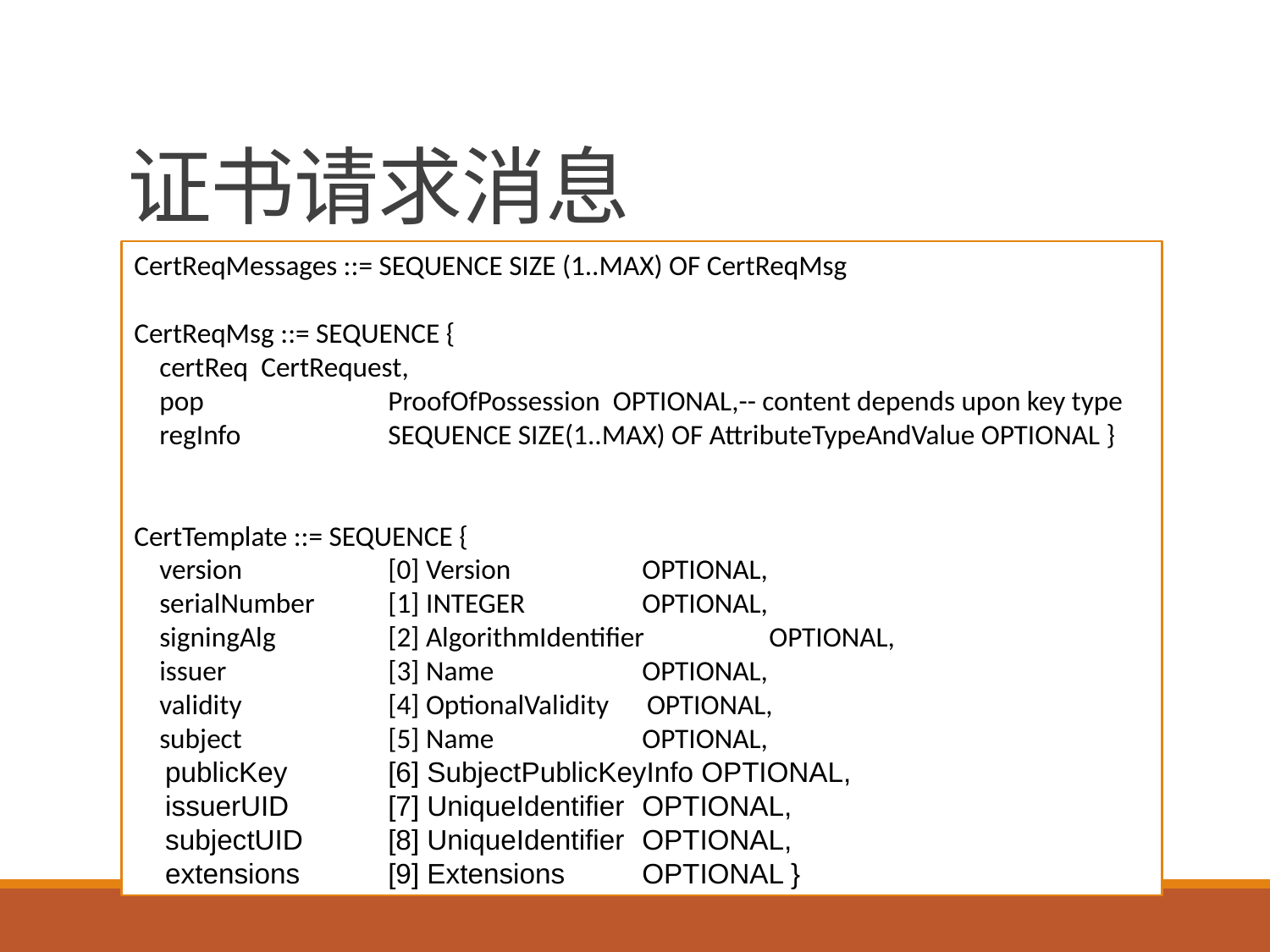

# 证书请求消息
CertReqMessages ::= SEQUENCE SIZE (1..MAX) OF CertReqMsg

CertReqMsg ::= SEQUENCE {
    certReq  	CertRequest,
    pop       		ProofOfPossession  OPTIONAL,-- content depends upon key type
    regInfo  		SEQUENCE SIZE(1..MAX) OF AttributeTypeAndValue OPTIONAL }

CertTemplate ::= SEQUENCE {
    version      	[0] Version               	OPTIONAL,
    serialNumber 	[1] INTEGER              	OPTIONAL,
    signingAlg   	[2] AlgorithmIdentifier 	OPTIONAL,
    issuer       	[3] Name                  	OPTIONAL,
    validity     	[4] OptionalValidity      OPTIONAL,
    subject      	[5] Name                  	OPTIONAL,
    publicKey 	[6] SubjectPublicKeyInfo OPTIONAL,
    issuerUID 	[7] UniqueIdentifier 	OPTIONAL,
    subjectUID 	[8] UniqueIdentifier 	OPTIONAL,
    extensions 	[9] Extensions 	OPTIONAL }

11